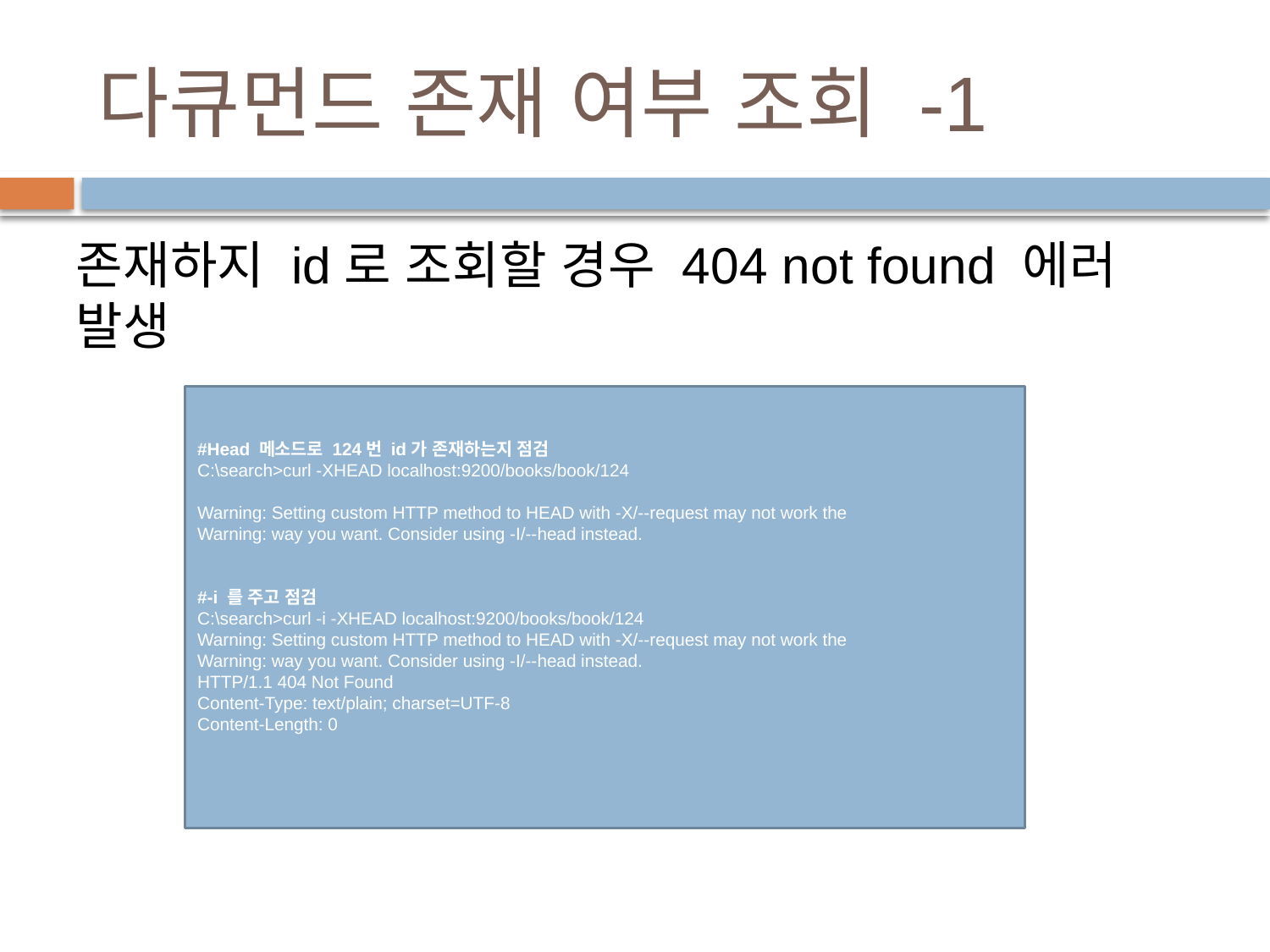

# 다큐먼드 존재 여부 조회 -1
존재하지 id로 조회할 경우 404 not found 에러 발생

#Head 메소드로 124번 id가 존재하는지 점검
C:\search>curl -XHEAD localhost:9200/books/book/124
Warning: Setting custom HTTP method to HEAD with -X/--request may not work the
Warning: way you want. Consider using -I/--head instead.

#-i 를 주고 점검
C:\search>curl -i -XHEAD localhost:9200/books/book/124
Warning: Setting custom HTTP method to HEAD with -X/--request may not work the
Warning: way you want. Consider using -I/--head instead.
HTTP/1.1 404 Not Found
Content-Type: text/plain; charset=UTF-8
Content-Length: 0